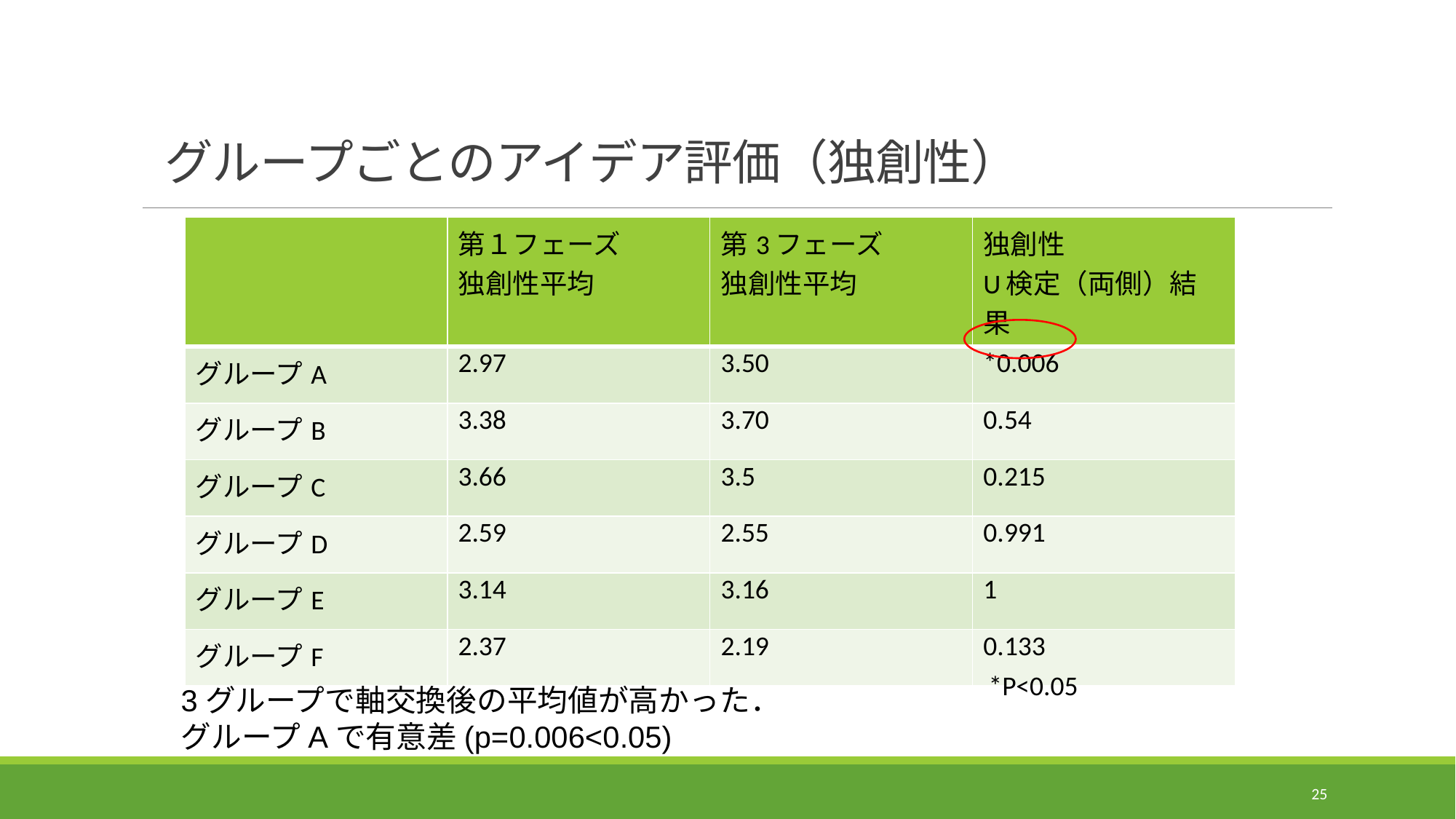

# グループごとのアイデア評価（独創性）
|  | 第１フェーズ 独創性平均 | 第3フェーズ 独創性平均 | 独創性 U検定（両側）結果 |
| --- | --- | --- | --- |
| グループA | 2.97 | 3.50 | \*0.006 |
| グループB | 3.38 | 3.70 | 0.54 |
| グループC | 3.66 | 3.5 | 0.215 |
| グループD | 2.59 | 2.55 | 0.991 |
| グループE | 3.14 | 3.16 | 1 |
| グループF | 2.37 | 2.19 | 0.133 |

*P<0.05
3グループで軸交換後の平均値が高かった．
グループAで有意差(p=0.006<0.05)
25